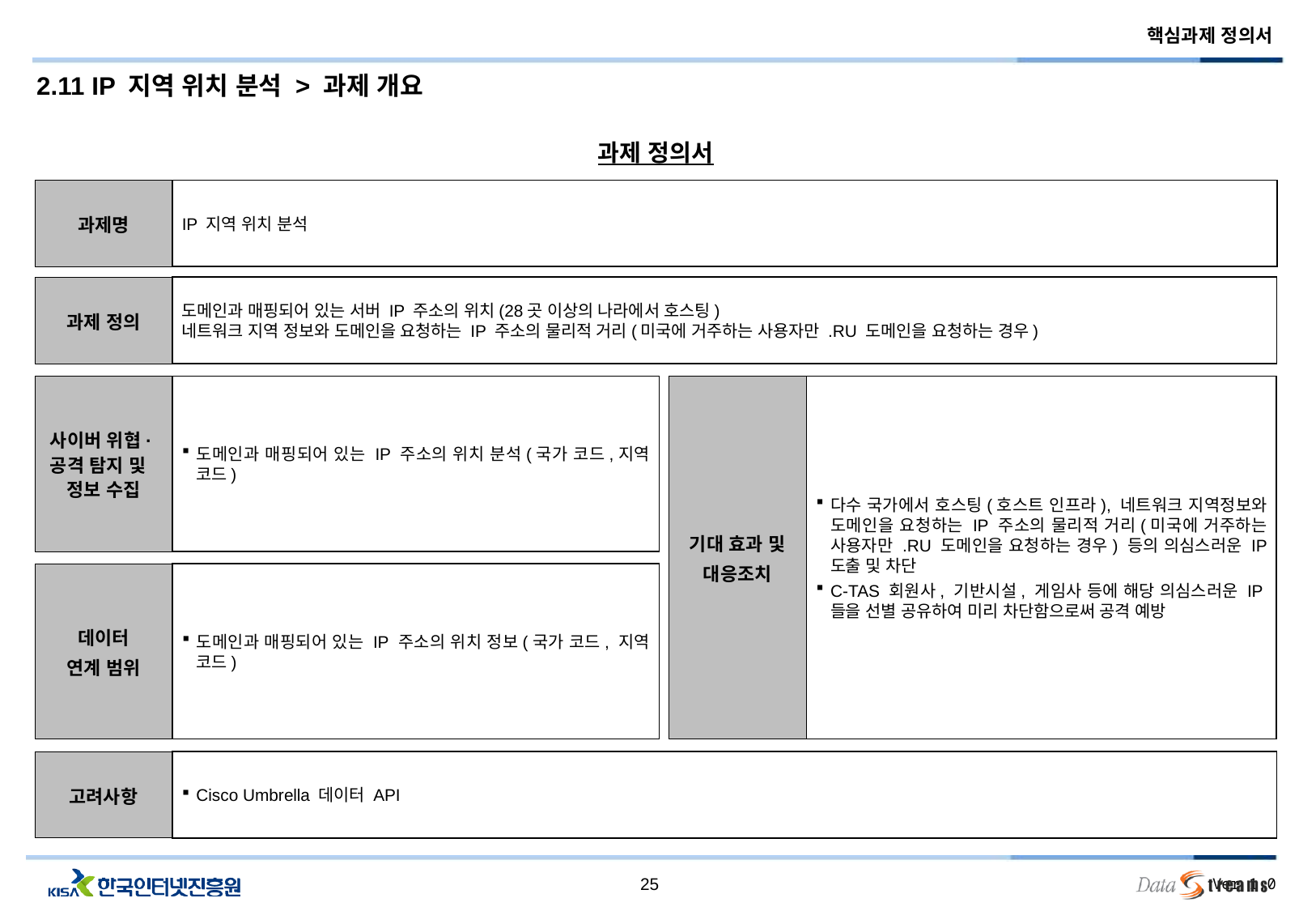

2.11 IP 지역 위치 분석 > 과제 개요
과제 정의서
과제명
IP 지역 위치 분석
과제 정의
도메인과 매핑되어 있는 서버 IP 주소의 위치(28곳 이상의 나라에서 호스팅)
네트워크 지역 정보와 도메인을 요청하는 IP 주소의 물리적 거리(미국에 거주하는 사용자만 .RU 도메인을 요청하는 경우)
사이버 위협·  공격 탐지 및   정보 수집
도메인과 매핑되어 있는 IP 주소의 위치 분석(국가 코드,지역 코드)
기대 효과 및
대응조치
다수 국가에서 호스팅(호스트 인프라), 네트워크 지역정보와 도메인을 요청하는 IP 주소의 물리적 거리(미국에 거주하는 사용자만 .RU 도메인을 요청하는 경우) 등의 의심스러운 IP 도출 및 차단
C-TAS 회원사, 기반시설, 게임사 등에 해당 의심스러운 IP들을 선별 공유하여 미리 차단함으로써 공격 예방
데이터
연계 범위
도메인과 매핑되어 있는 IP 주소의 위치 정보(국가 코드, 지역 코드)
고려사항
Cisco Umbrella 데이터 API